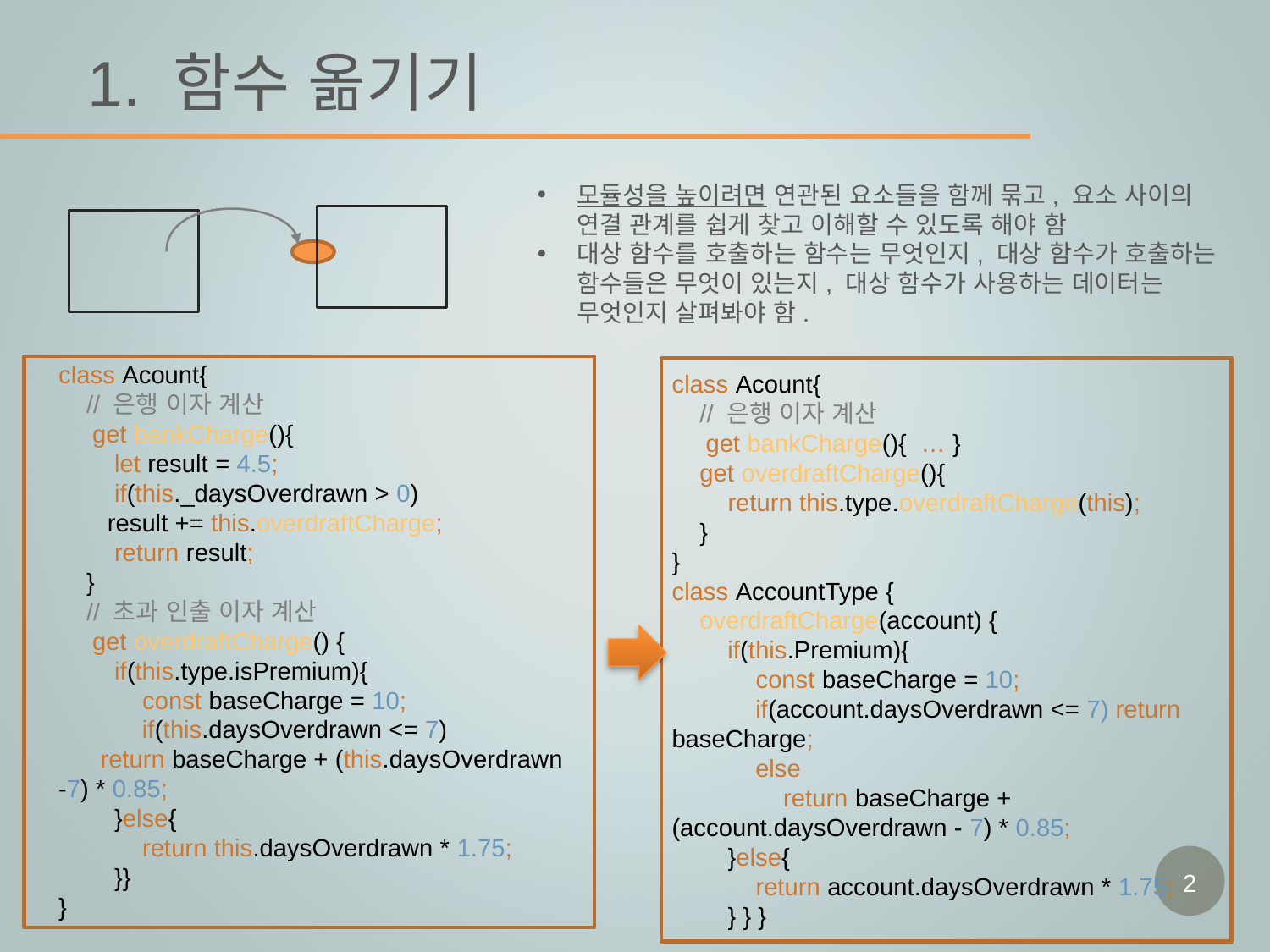

# 1. 함수 옮기기
모듈성을 높이려면 연관된 요소들을 함께 묶고, 요소 사이의 연결 관계를 쉽게 찾고 이해할 수 있도록 해야 함
대상 함수를 호출하는 함수는 무엇인지, 대상 함수가 호출하는 함수들은 무엇이 있는지, 대상 함수가 사용하는 데이터는 무엇인지 살펴봐야 함.

class Acount{
    // 은행 이자 계산
    get bankCharge(){
        let result = 4.5;
        if(this._daysOverdrawn > 0)
       result += this.overdraftCharge;
        return result;
    }
    // 초과 인출 이자 계산
    get overdraftCharge() {
        if(this.type.isPremium){
            const baseCharge = 10;
            if(this.daysOverdrawn <= 7)
      return baseCharge + (this.daysOverdrawn -7) * 0.85;
        }else{
            return this.daysOverdrawn * 1.75;
        }}
}

class Acount{
    // 은행 이자 계산
    get bankCharge(){  … }
    get overdraftCharge(){
        return this.type.overdraftCharge(this);
    }
}
class AccountType {
    overdraftCharge(account) {
        if(this.Premium){
            const baseCharge = 10;
            if(account.daysOverdrawn <= 7) return baseCharge;
            else
                return baseCharge + (account.daysOverdrawn - 7) * 0.85;
        }else{
            return account.daysOverdrawn * 1.75;
        } } }